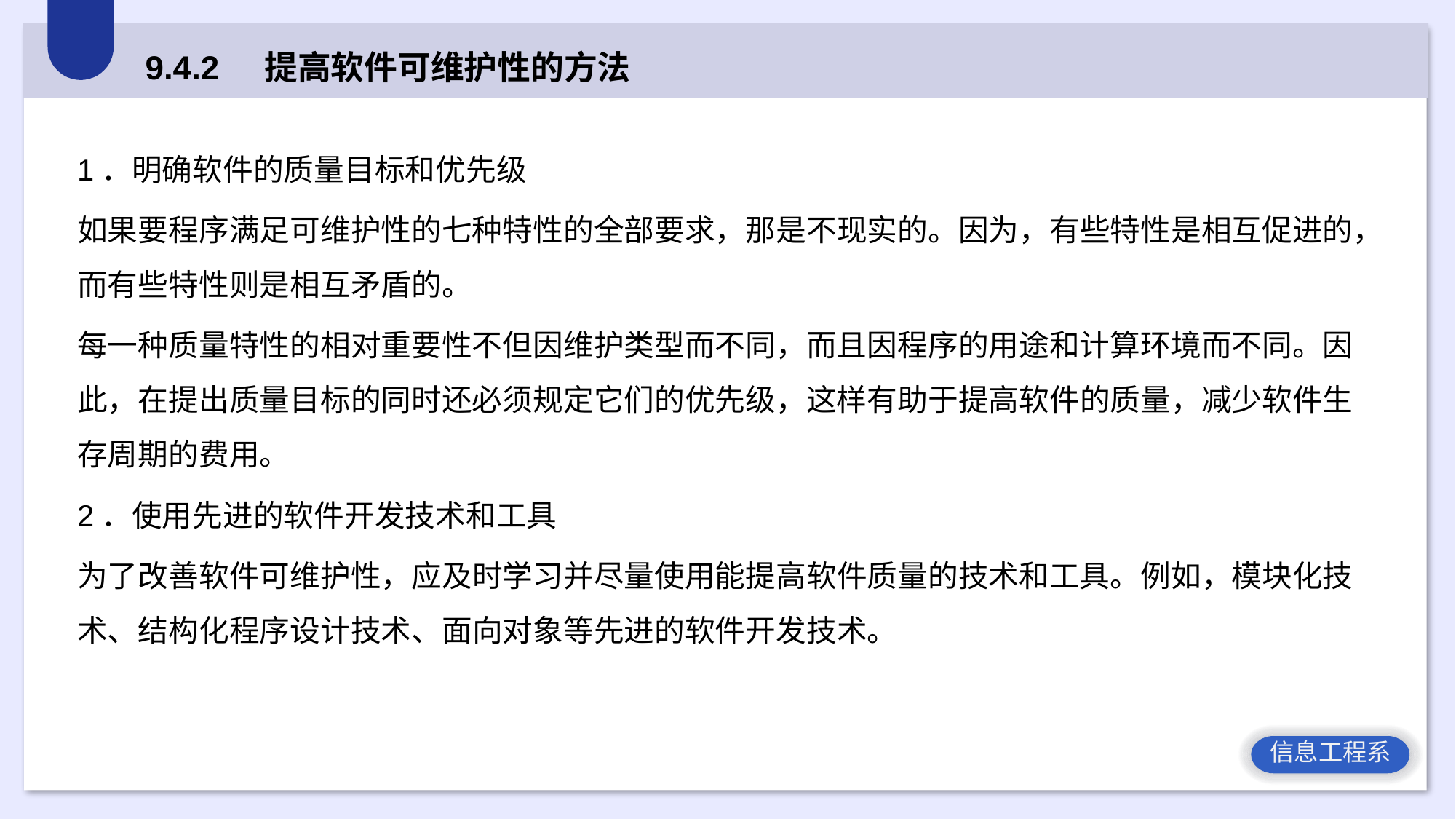

9.4.2    提高软件可维护性的方法
1．明确软件的质量目标和优先级
如果要程序满足可维护性的七种特性的全部要求，那是不现实的。因为，有些特性是相互促进的，而有些特性则是相互矛盾的。
每一种质量特性的相对重要性不但因维护类型而不同，而且因程序的用途和计算环境而不同。因此，在提出质量目标的同时还必须规定它们的优先级，这样有助于提高软件的质量，减少软件生存周期的费用。
2．使用先进的软件开发技术和工具
为了改善软件可维护性，应及时学习并尽量使用能提高软件质量的技术和工具。例如，模块化技术、结构化程序设计技术、面向对象等先进的软件开发技术。